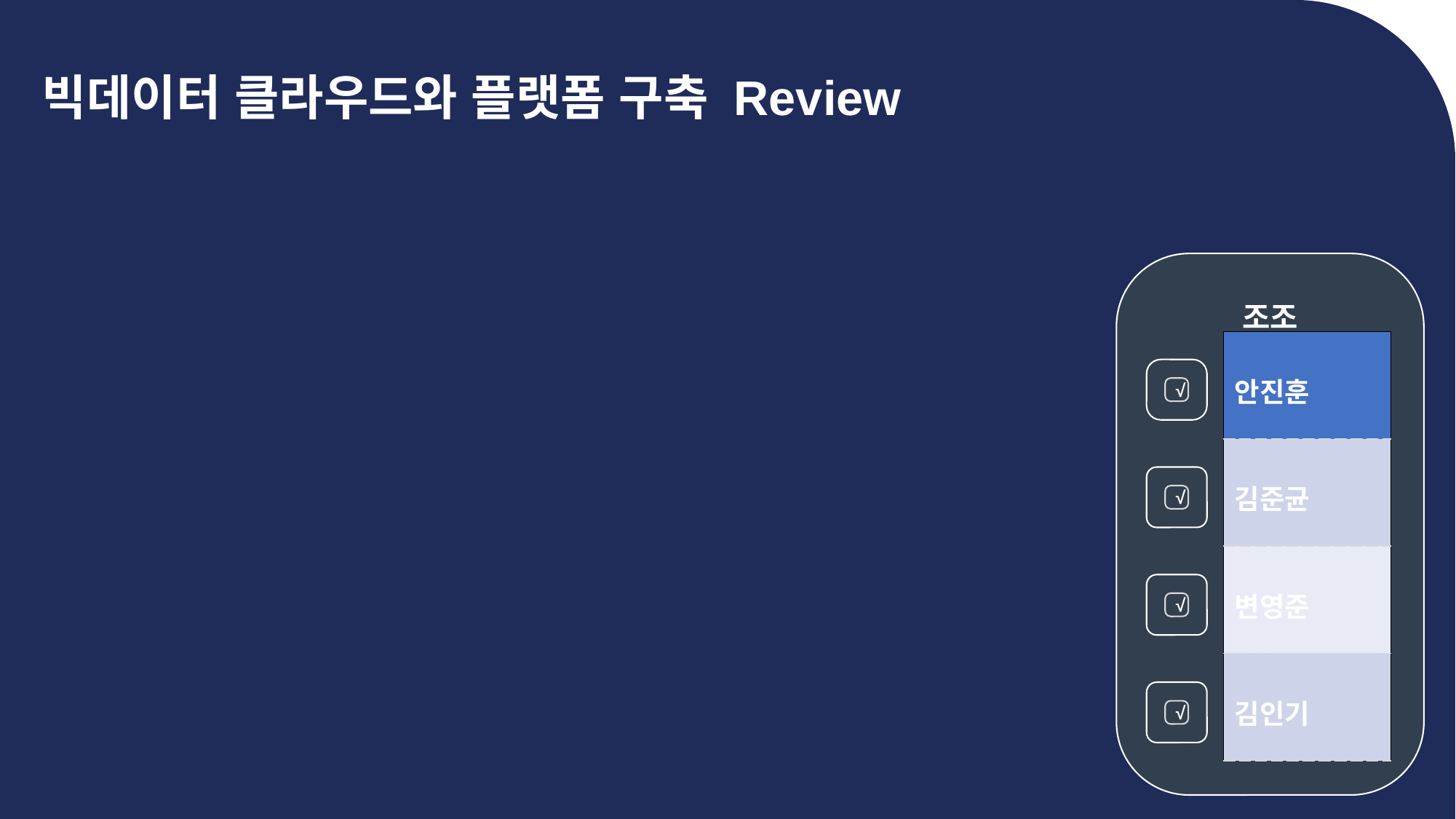

빅데이터 클라우드와 플랫폼 구축 Review

조조
| 안진훈 |
| --- |
| 김준균 |
| 변영준 |
| 김인기 |

√

√

√

√